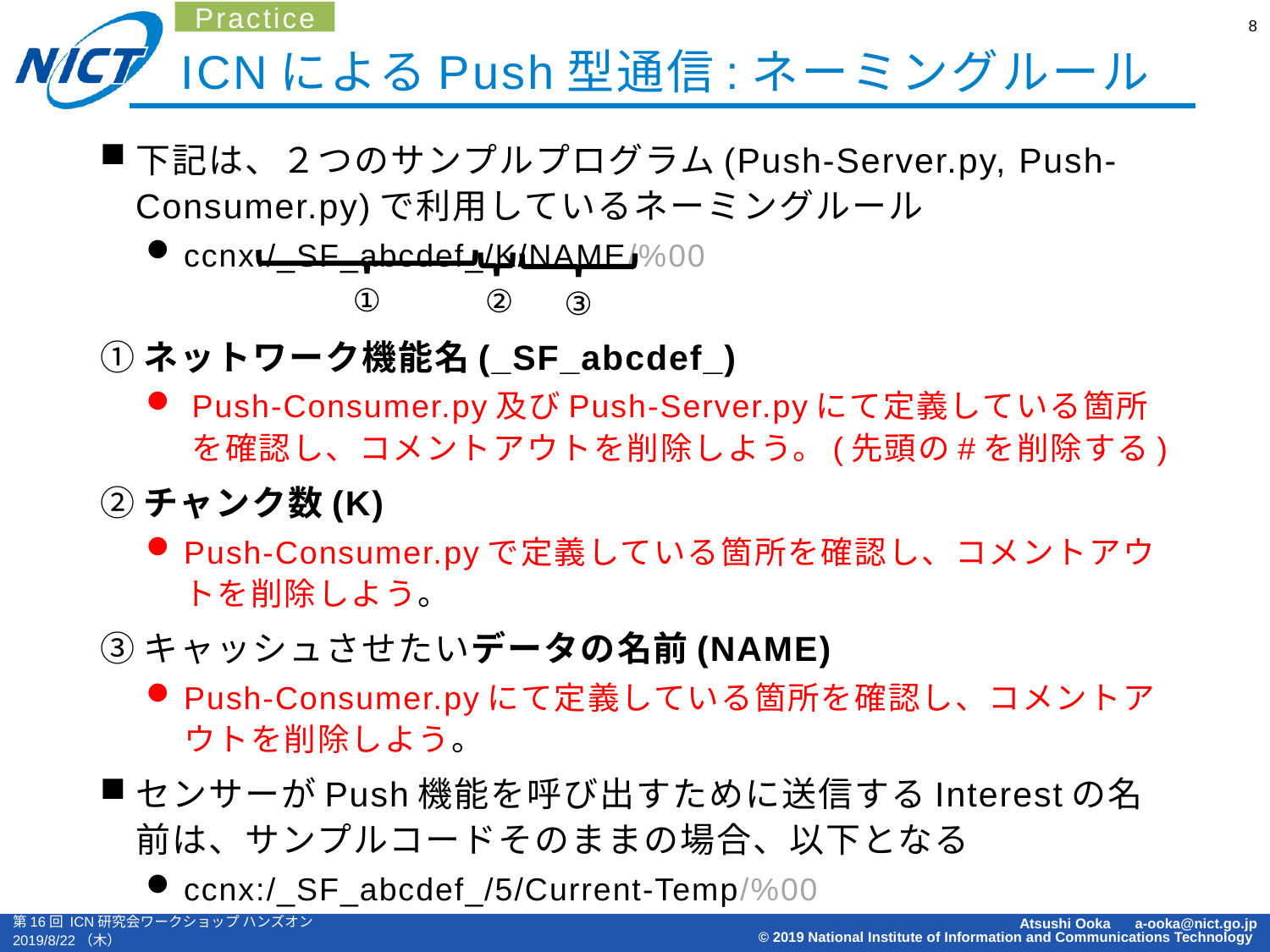

8
Practice
# ICNによるPush型通信:ネーミングルール
下記は、２つのサンプルプログラム(Push-Server.py, Push-Consumer.py)で利用しているネーミングルール
ccnx:/_SF_abcdef_/K/NAME/%00

①ネットワーク機能名(_SF_abcdef_)
Push-Consumer.py及びPush-Server.pyにて定義している箇所を確認し、コメントアウトを削除しよう。(先頭の#を削除する)
②チャンク数(K)
Push-Consumer.pyで定義している箇所を確認し、コメントアウトを削除しよう。
③キャッシュさせたいデータの名前(NAME)
Push-Consumer.pyにて定義している箇所を確認し、コメントアウトを削除しよう。
センサーがPush機能を呼び出すために送信するInterestの名前は、サンプルコードそのままの場合、以下となる
ccnx:/_SF_abcdef_/5/Current-Temp/%00

①
②
③
第16回 ICN研究会ワークショップ ハンズオン
2019/8/22（木）